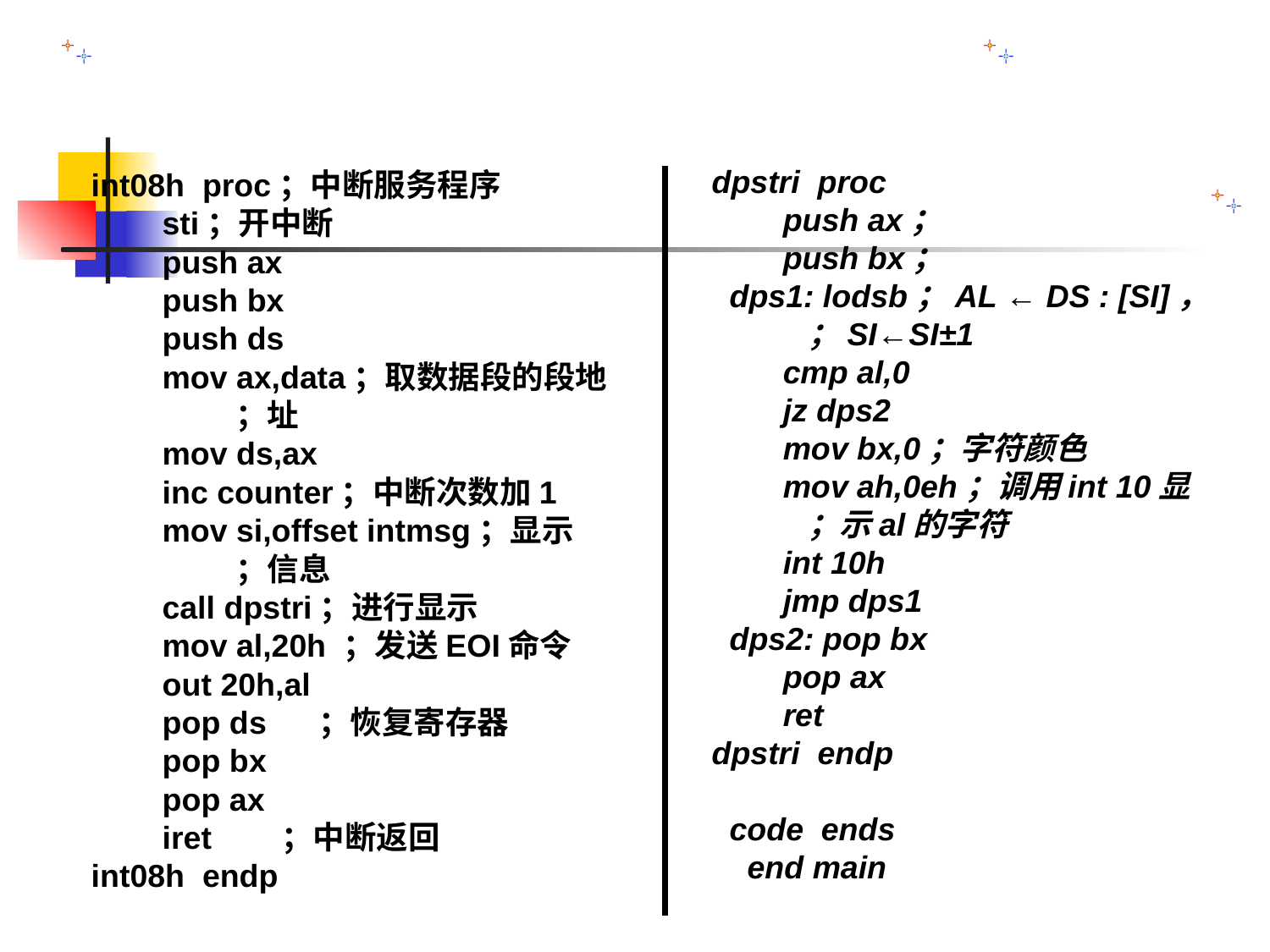

dpstri  proc
           push ax；
           push bx；
     dps1: lodsb；AL ← DS : [SI]，
                ；SI←SI±1
           cmp al,0
           jz dps2
           mov bx,0；字符颜色
           mov ah,0eh；调用int 10显
                ；示al的字符
           int 10h
           jmp dps1
     dps2: pop bx
           pop ax
           ret
   dpstri  endp

     code  ends
       end main

int08h  proc；中断服务程序
        sti；开中断
        push ax
        push bx
        push ds
        mov ax,data；取数据段的段地
                   ；址
        mov ds,ax
        inc counter；中断次数加1
        mov si,offset intmsg；显示
                   ；信息
        call dpstri；进行显示
        mov al,20h ；发送EOI命令
        out 20h,al
        pop ds     ；恢复寄存器
        pop bx
        pop ax
        iret       ；中断返回
int08h  endp